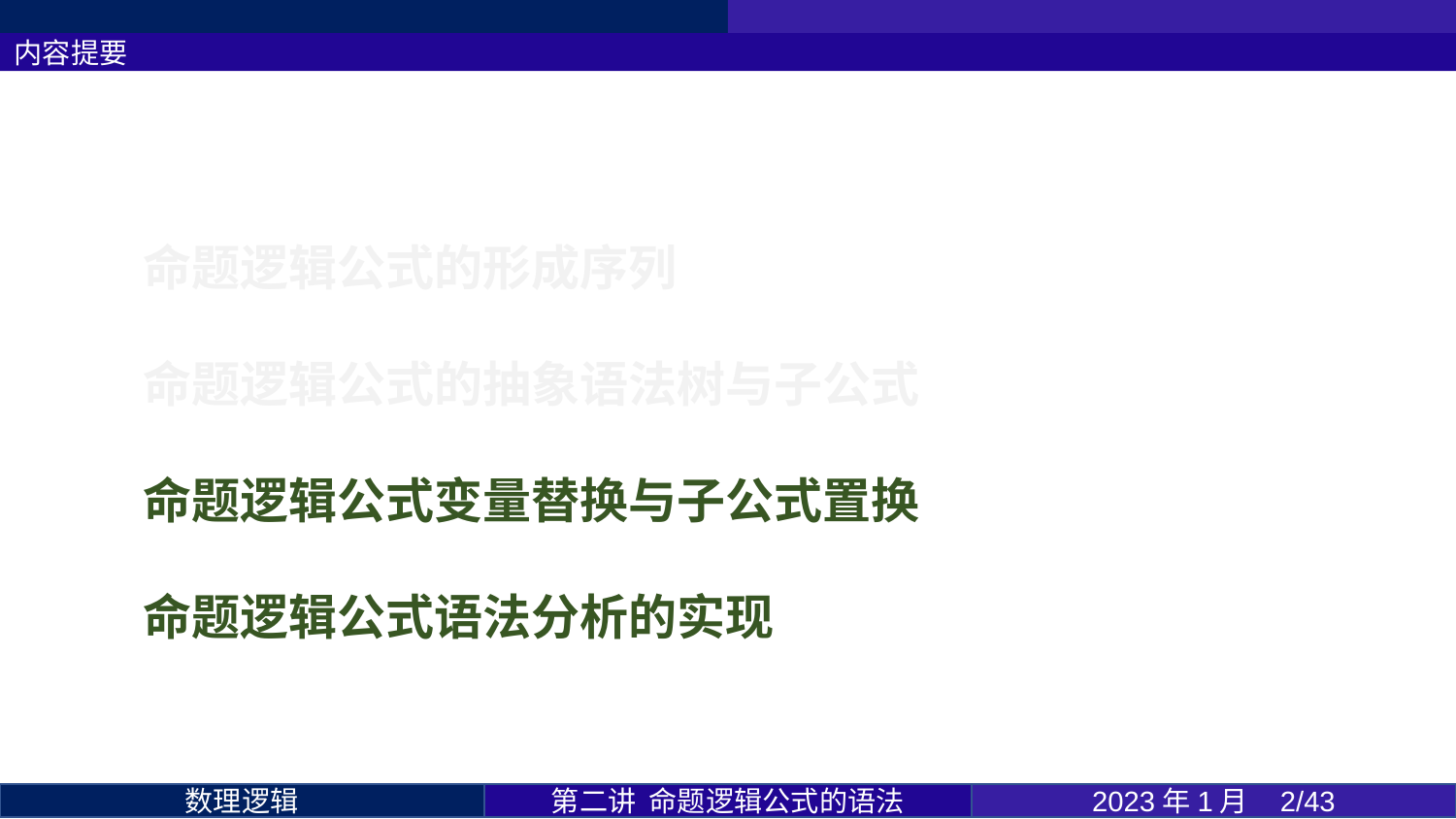

内容提要
命题逻辑公式的形成序列
命题逻辑公式的抽象语法树与子公式
命题逻辑公式变量替换与子公式置换
命题逻辑公式语法分析的实现
第二讲  命题逻辑公式的语法
2023年1月    2/43
数理逻辑